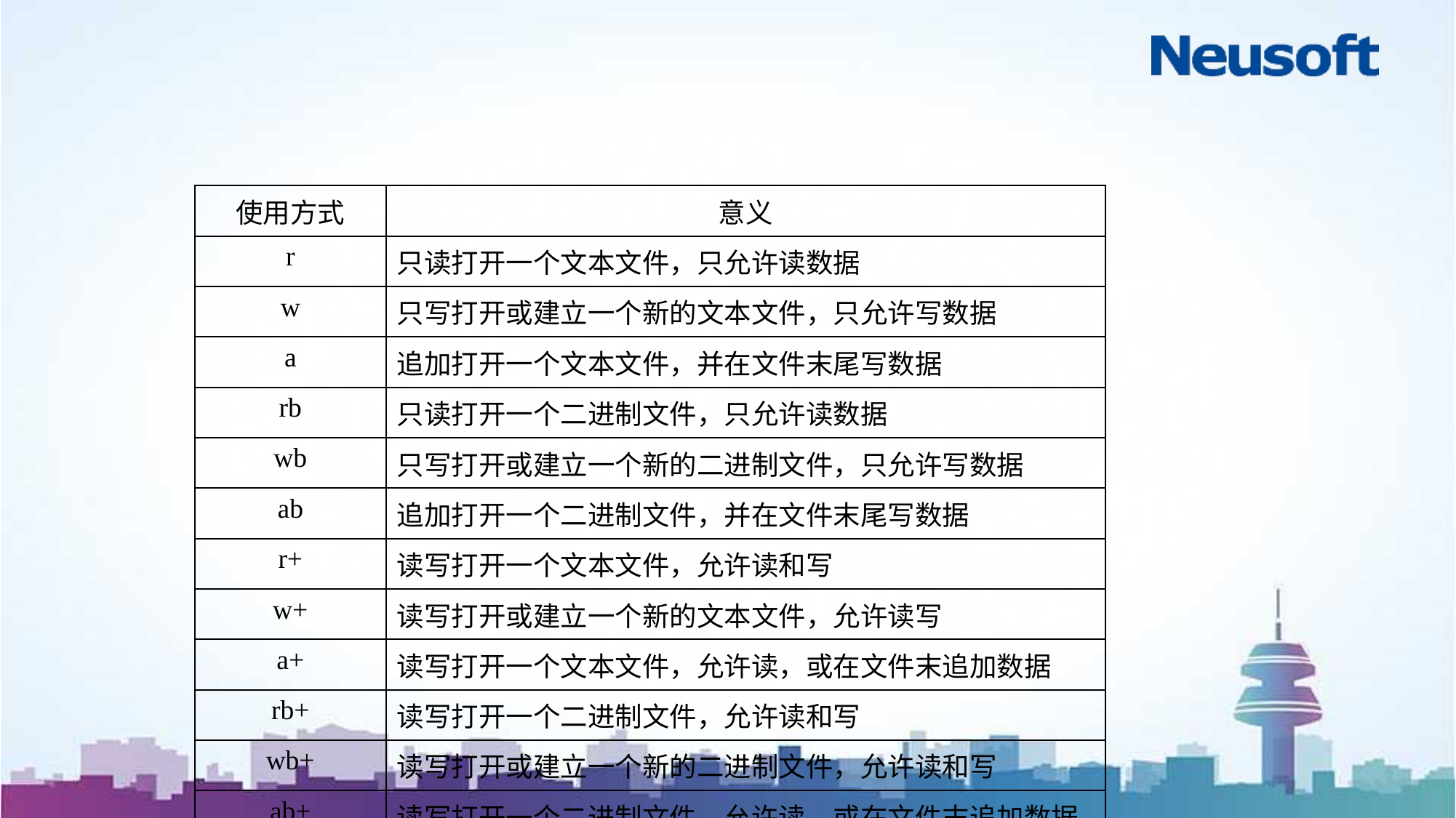

#
| 使用方式 | 意义 |
| --- | --- |
| r | 只读打开一个文本文件，只允许读数据 |
| w | 只写打开或建立一个新的文本文件，只允许写数据 |
| a | 追加打开一个文本文件，并在文件末尾写数据 |
| rb | 只读打开一个二进制文件，只允许读数据 |
| wb | 只写打开或建立一个新的二进制文件，只允许写数据 |
| ab | 追加打开一个二进制文件，并在文件末尾写数据 |
| r+ | 读写打开一个文本文件，允许读和写 |
| w+ | 读写打开或建立一个新的文本文件，允许读写 |
| a+ | 读写打开一个文本文件，允许读，或在文件末追加数据 |
| rb+ | 读写打开一个二进制文件，允许读和写 |
| wb+ | 读写打开或建立一个新的二进制文件，允许读和写 |
| ab+ | 读写打开一个二进制文件，允许读，或在文件末追加数据 |